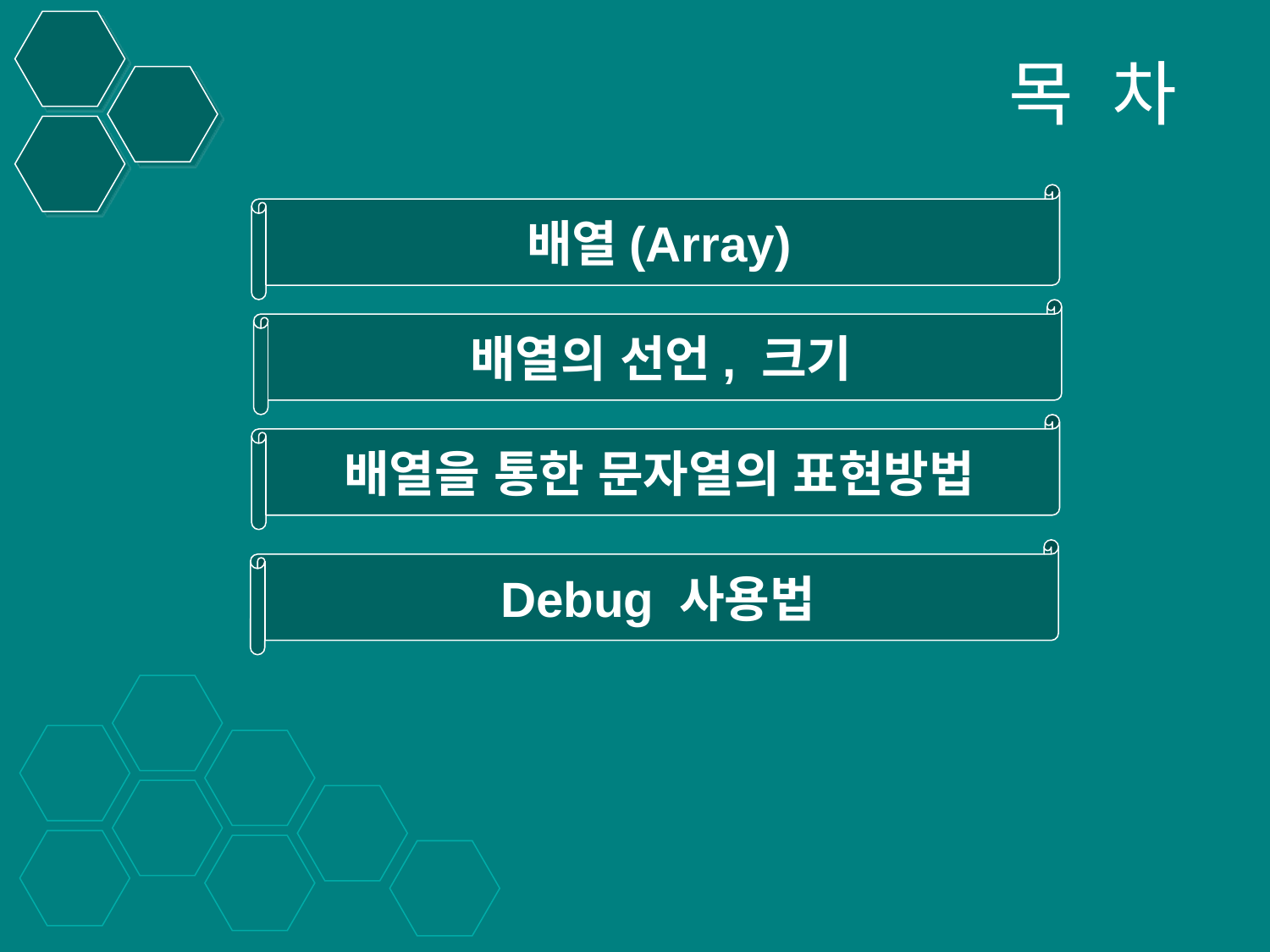

# 목  차
배열(Array)
배열의 선언, 크기
배열을 통한 문자열의 표현방법
Debug 사용법